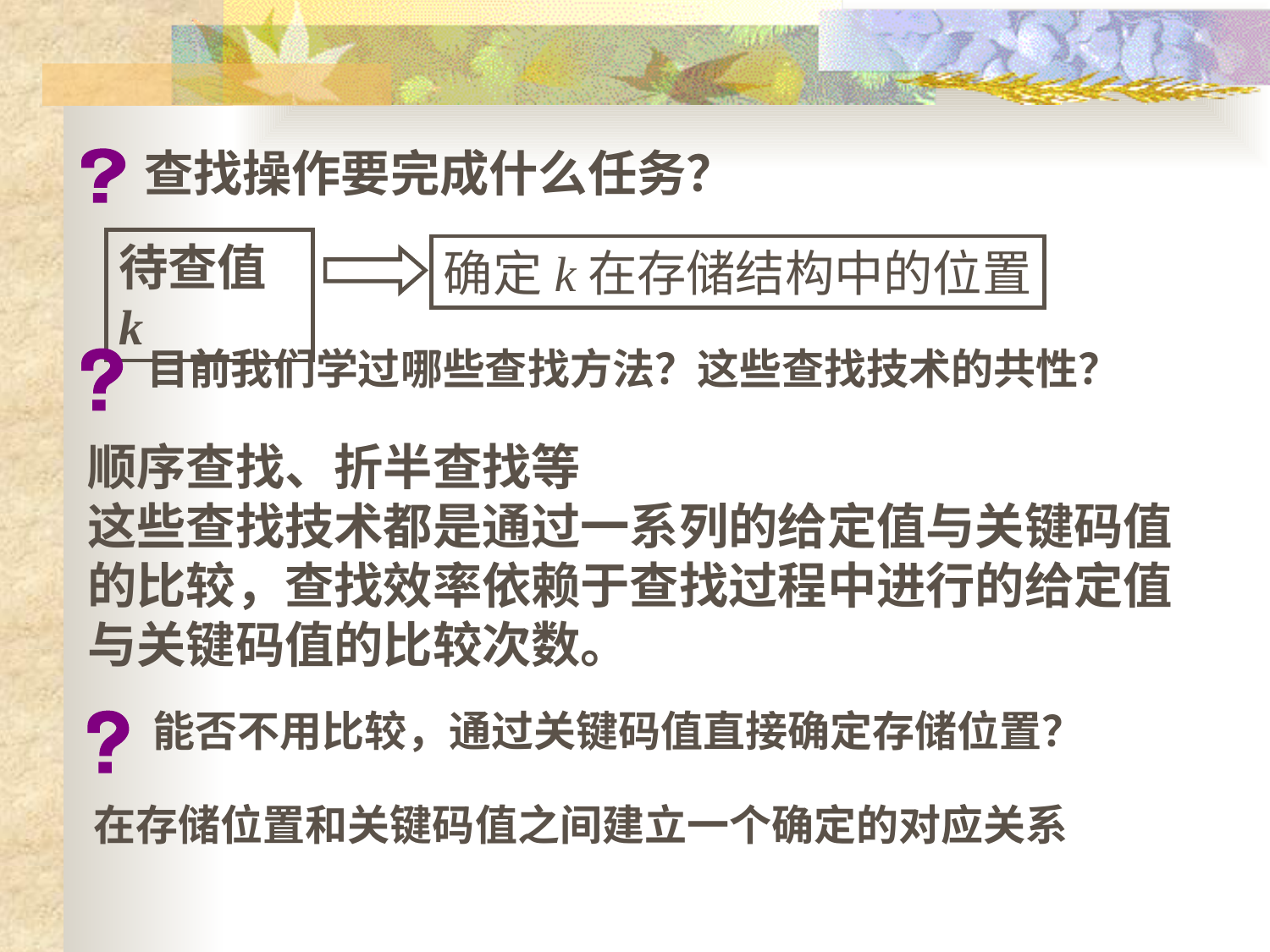

查找操作要完成什么任务？

待查值k
确定k在存储结构中的位置

目前我们学过哪些查找方法？这些查找技术的共性？

顺序查找、折半查找等
这些查找技术都是通过一系列的给定值与关键码值的比较，查找效率依赖于查找过程中进行的给定值与关键码值的比较次数。
能否不用比较，通过关键码值直接确定存储位置？

在存储位置和关键码值之间建立一个确定的对应关系